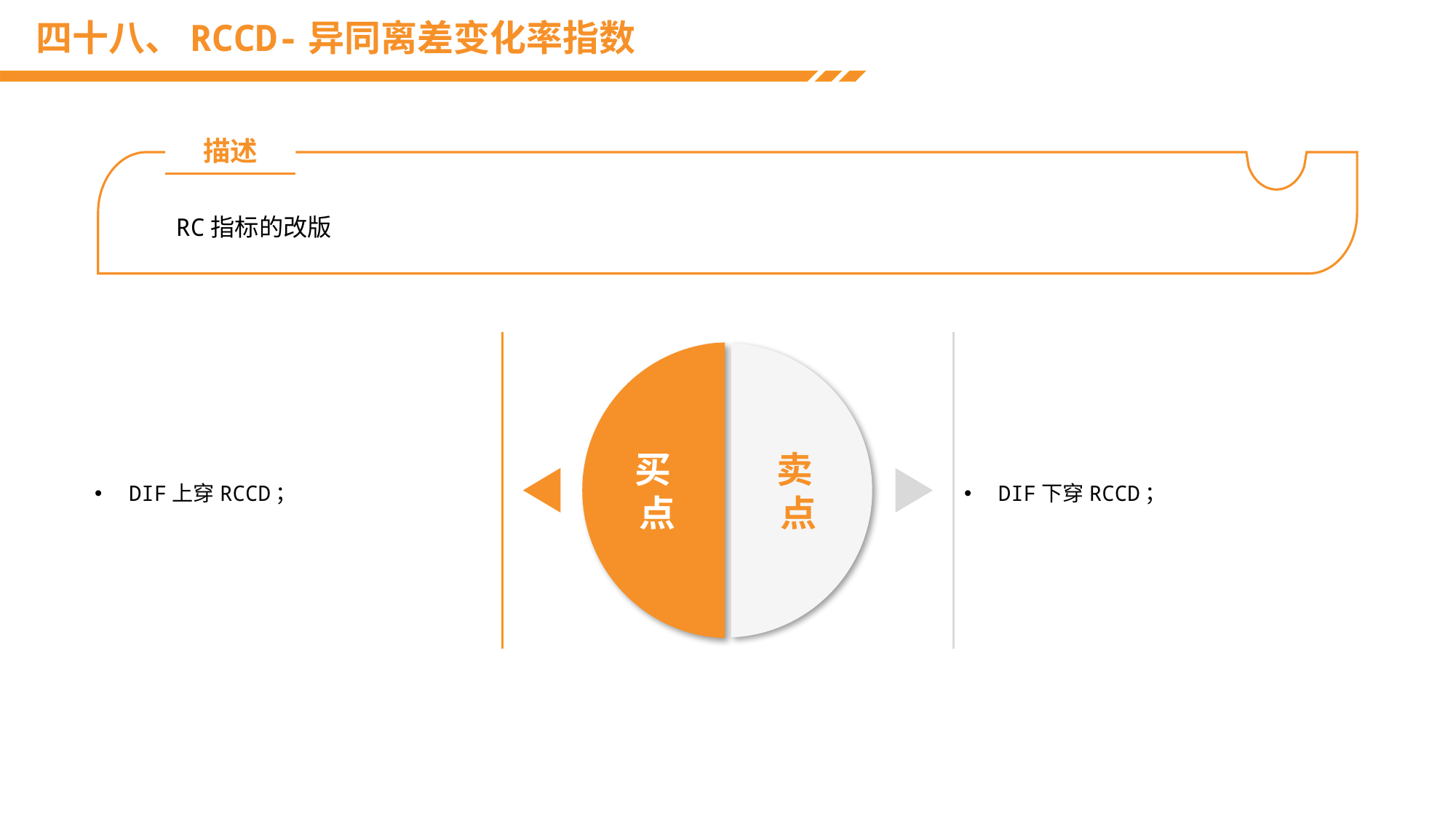

# 四十八、RCCD-异同离差变化率指数
描述

RC指标的改版
DIF上穿RCCD；
DIF下穿RCCD；

买
点
卖
点